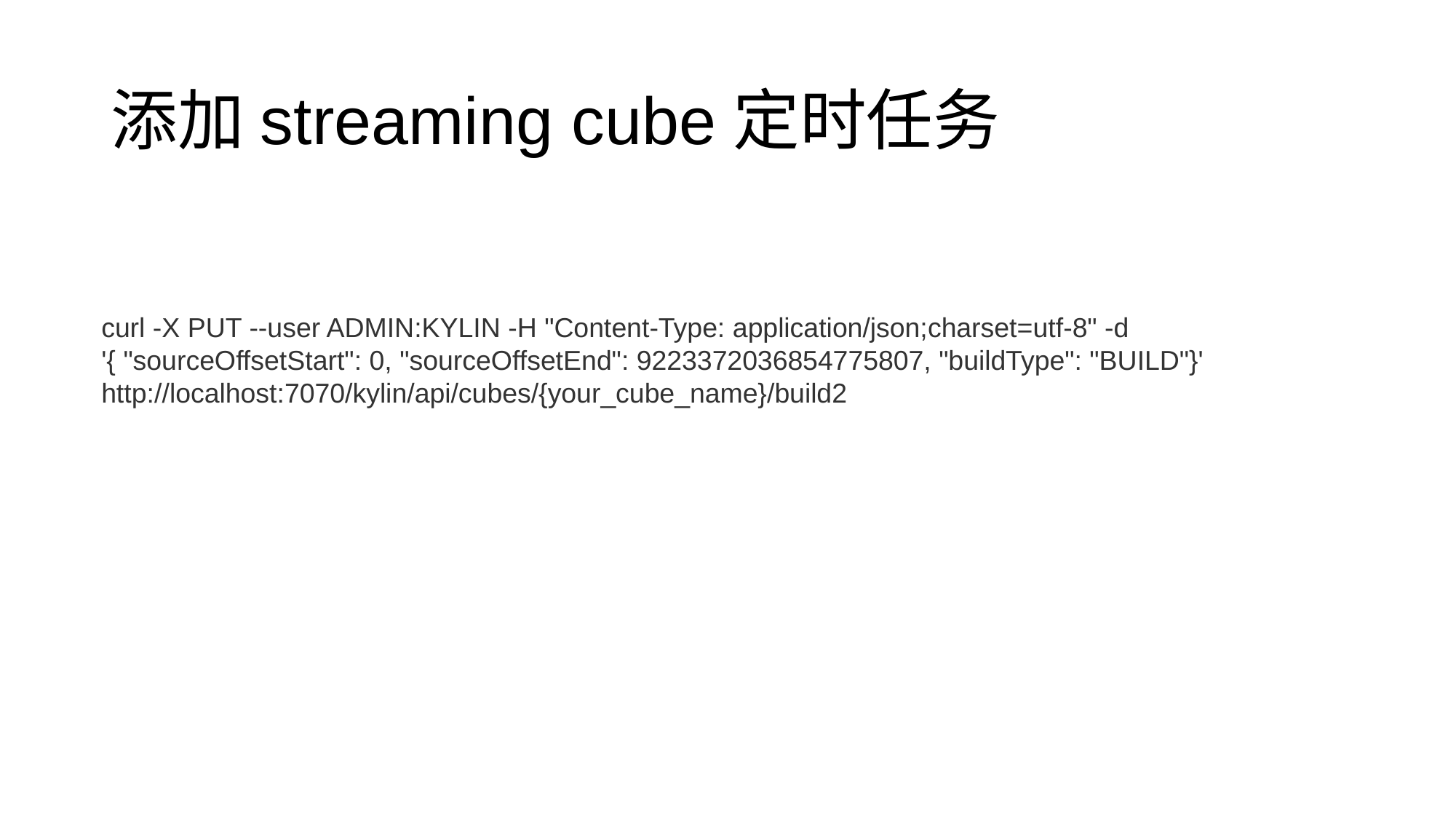

# 添加streaming cube定时任务
curl -X PUT --user ADMIN:KYLIN -H "Content-Type: application/json;charset=utf-8" -d '{ "sourceOffsetStart": 0, "sourceOffsetEnd": 9223372036854775807, "buildType": "BUILD"}' http://localhost:7070/kylin/api/cubes/{your_cube_name}/build2